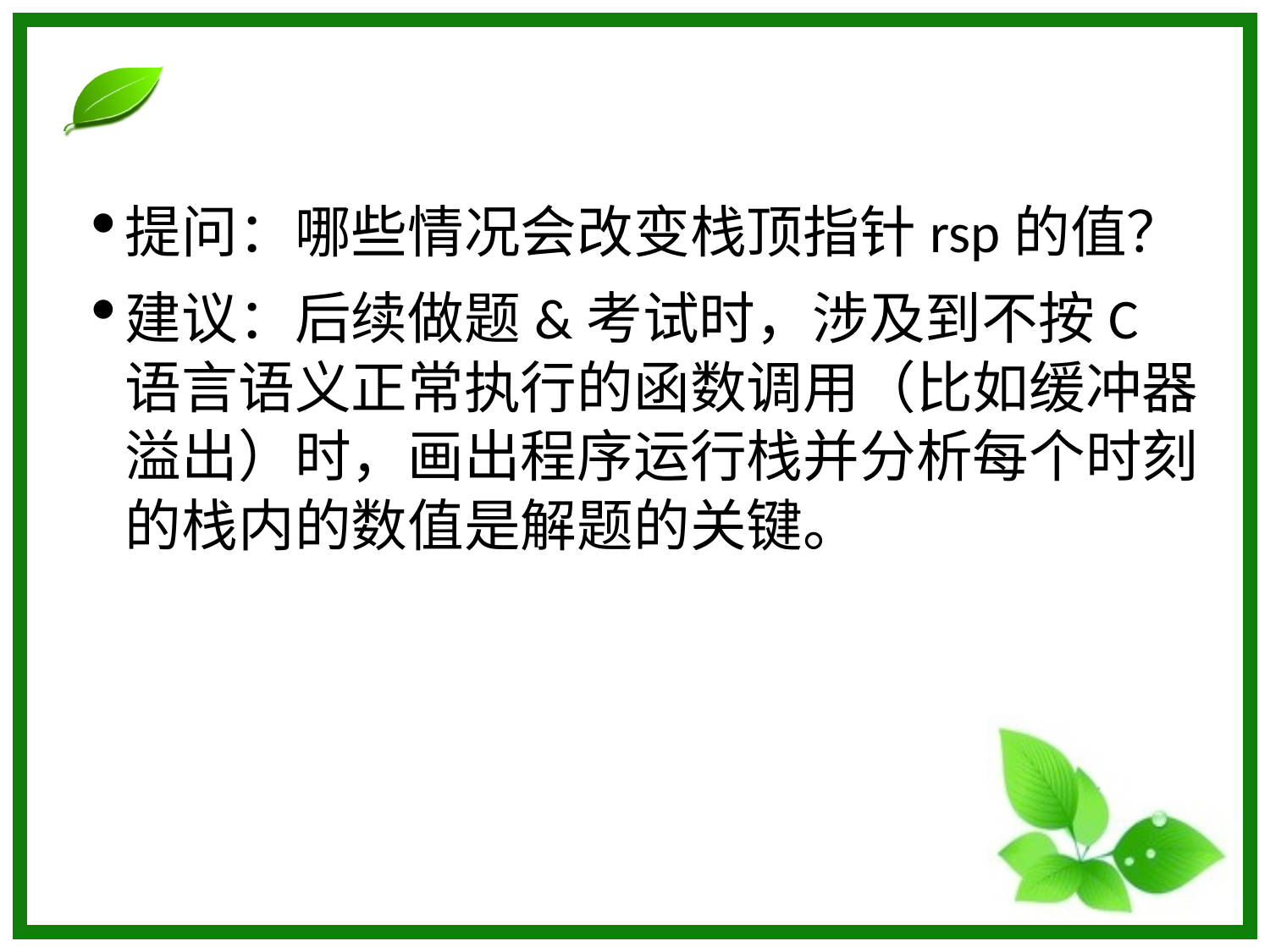

#
提问：哪些情况会改变栈顶指针rsp的值？
建议：后续做题&考试时，涉及到不按C语言语义正常执行的函数调用（比如缓冲器溢出）时，画出程序运行栈并分析每个时刻的栈内的数值是解题的关键。